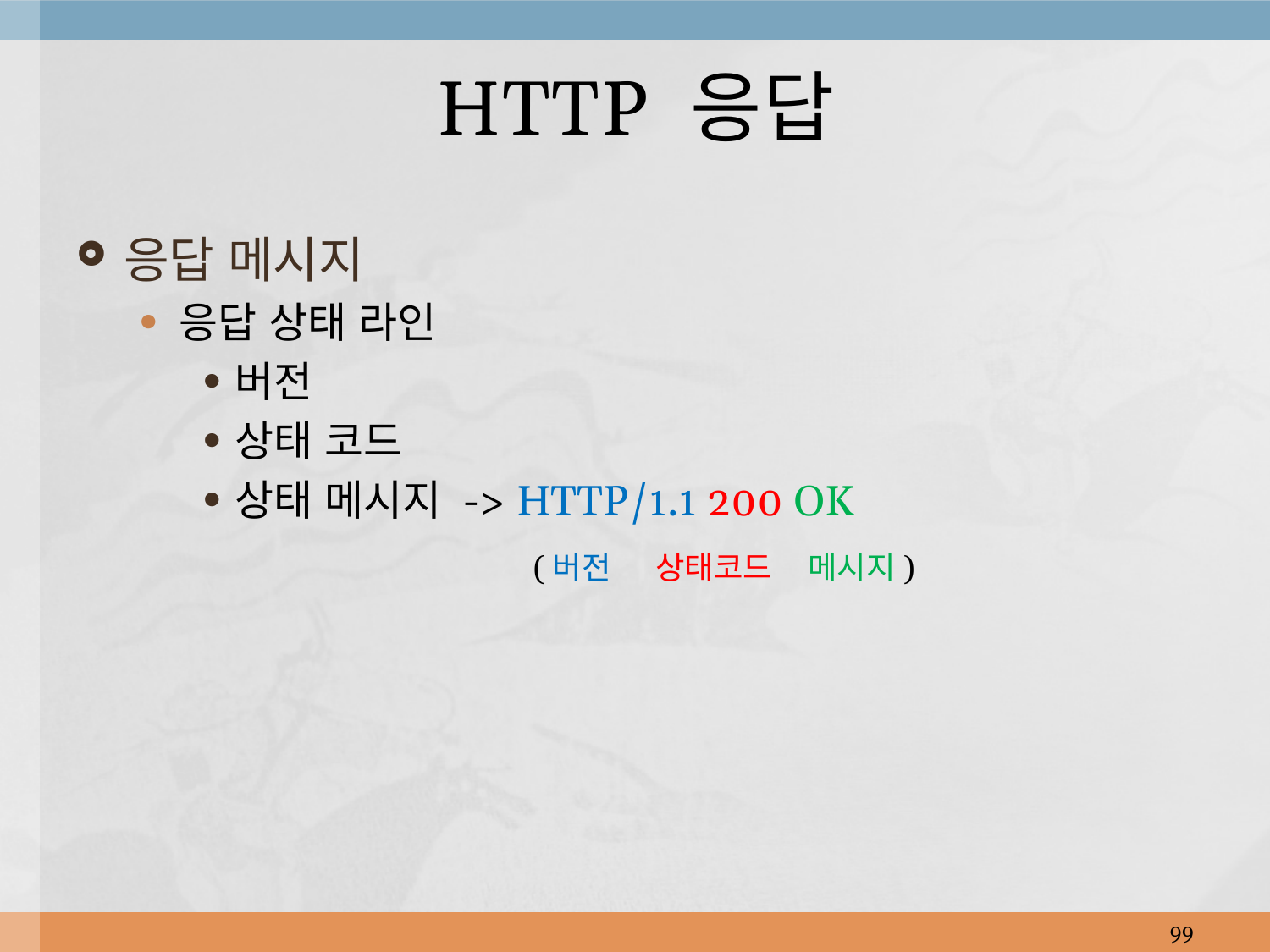

# HTTP 응답
응답 메시지
응답 상태 라인
버전
상태 코드
상태 메시지 -> HTTP/1.1 200 OK
                              (버전     상태코드    메시지)
99